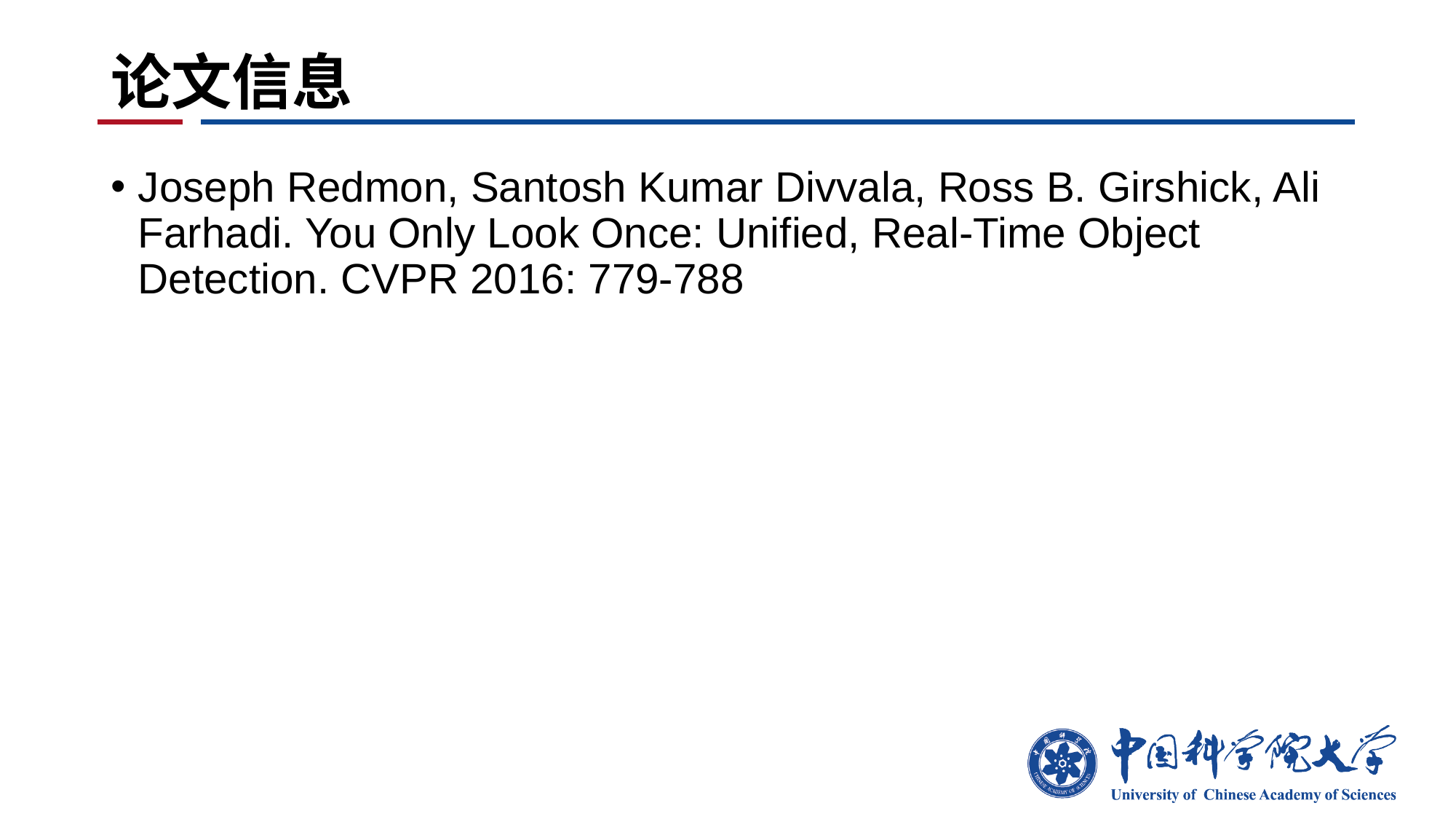

# 论文信息
Joseph Redmon, Santosh Kumar Divvala, Ross B. Girshick, Ali Farhadi. You Only Look Once: Unified, Real-Time Object Detection. CVPR 2016: 779-788